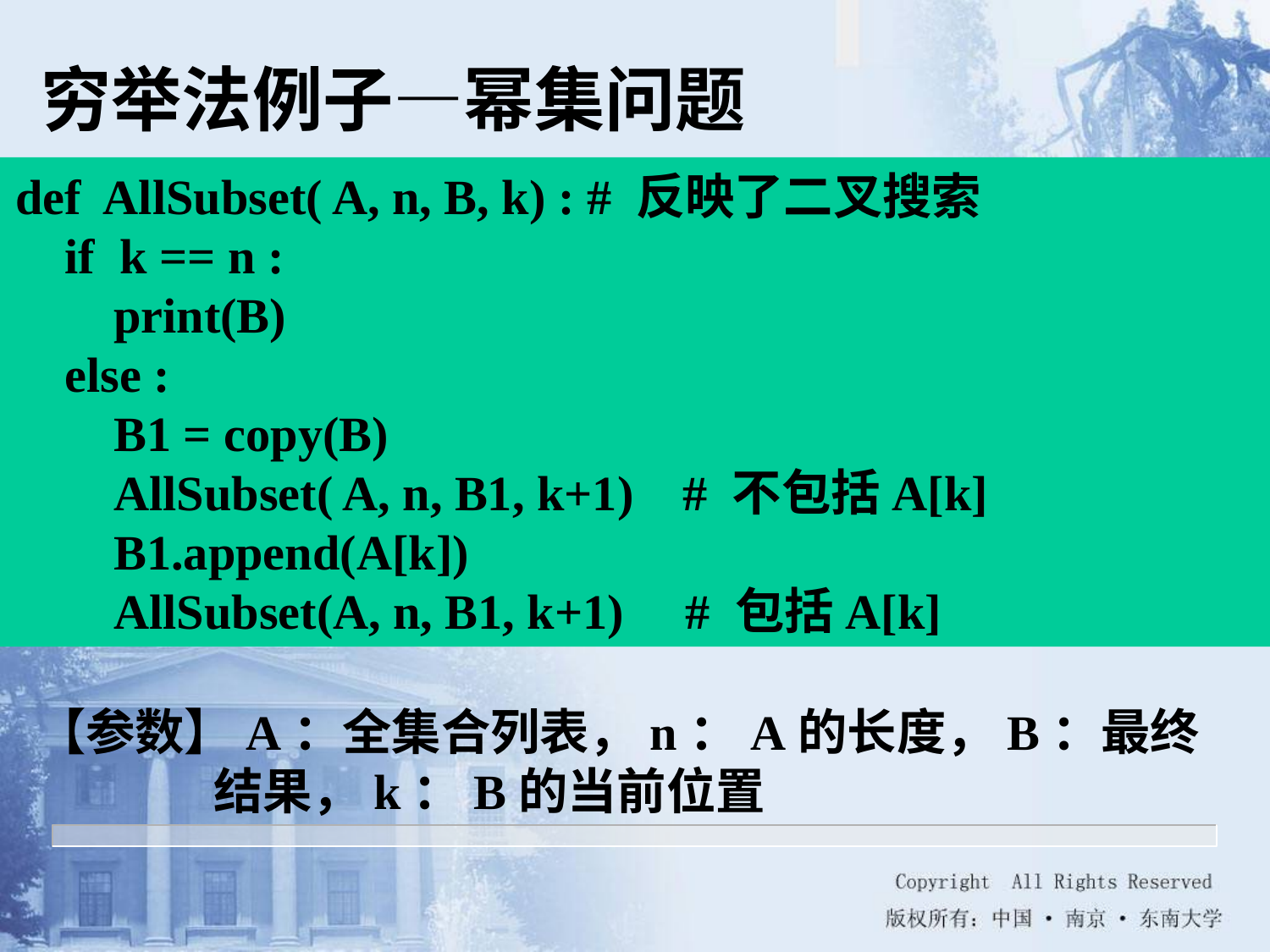

穷举法例子—幂集问题
def  AllSubset( A, n, B, k) : # 反映了二叉搜索
    if  k == n :
        print(B)
    else :
        B1 = copy(B)
        AllSubset( A, n, B1, k+1)    # 不包括A[k]
        B1.append(A[k])
        AllSubset(A, n, B1, k+1)     # 包括A[k]
 【参数】A：全集合列表，n：A的长度，B：最终结果，k：B的当前位置